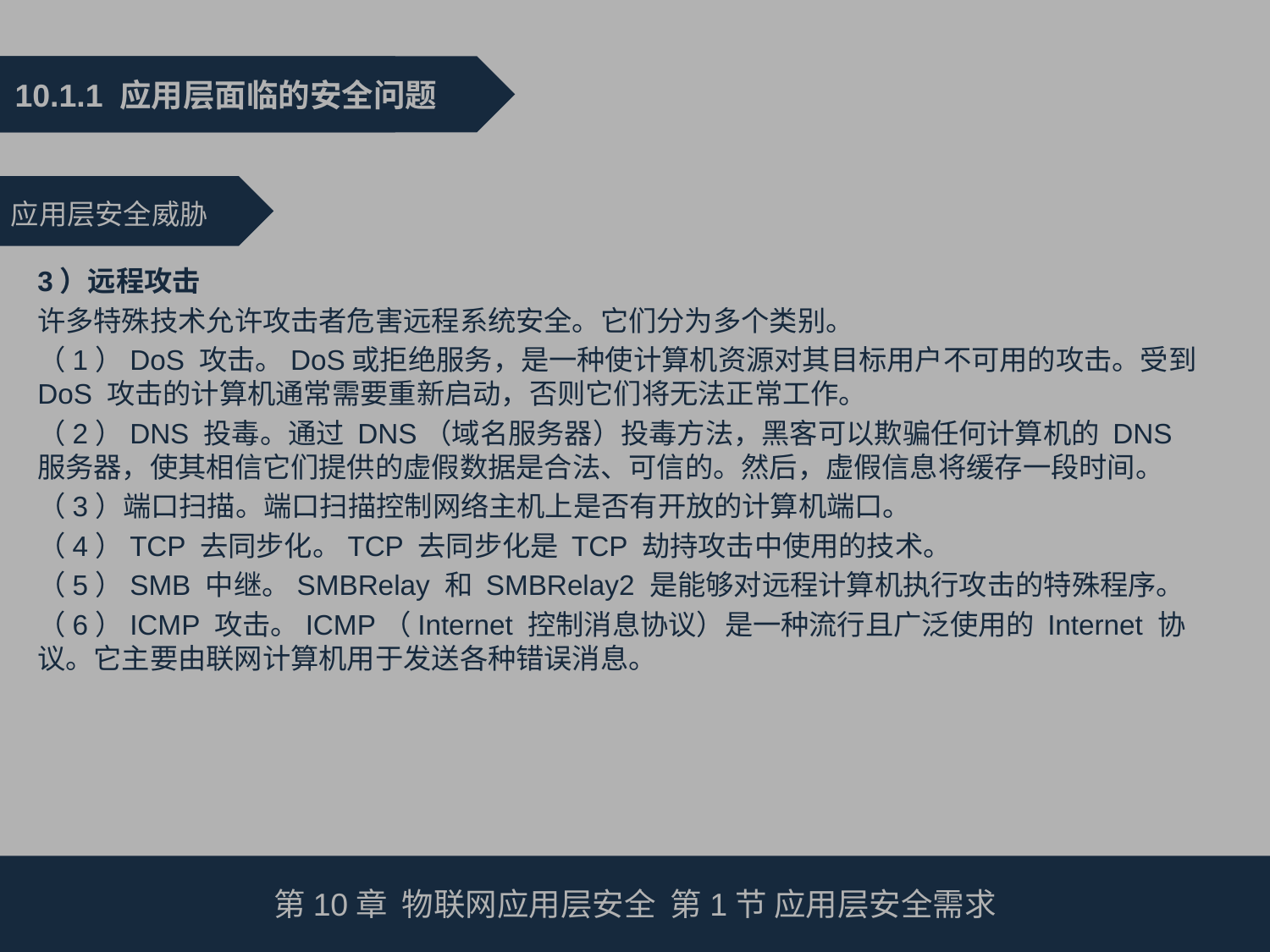

10.1.1 应用层面临的安全问题

应用层安全威胁
3）远程攻击
许多特殊技术允许攻击者危害远程系统安全。它们分为多个类别。
（1）DoS 攻击。DoS或拒绝服务，是一种使计算机资源对其目标用户不可用的攻击。受到 DoS 攻击的计算机通常需要重新启动，否则它们将无法正常工作。
（2）DNS 投毒。通过 DNS（域名服务器）投毒方法，黑客可以欺骗任何计算机的 DNS 服务器，使其相信它们提供的虚假数据是合法、可信的。然后，虚假信息将缓存一段时间。
（3）端口扫描。端口扫描控制网络主机上是否有开放的计算机端口。
（4）TCP 去同步化。TCP 去同步化是 TCP 劫持攻击中使用的技术。
（5）SMB 中继。SMBRelay 和 SMBRelay2 是能够对远程计算机执行攻击的特殊程序。
（6）ICMP 攻击。ICMP（Internet 控制消息协议）是一种流行且广泛使用的 Internet 协议。它主要由联网计算机用于发送各种错误消息。